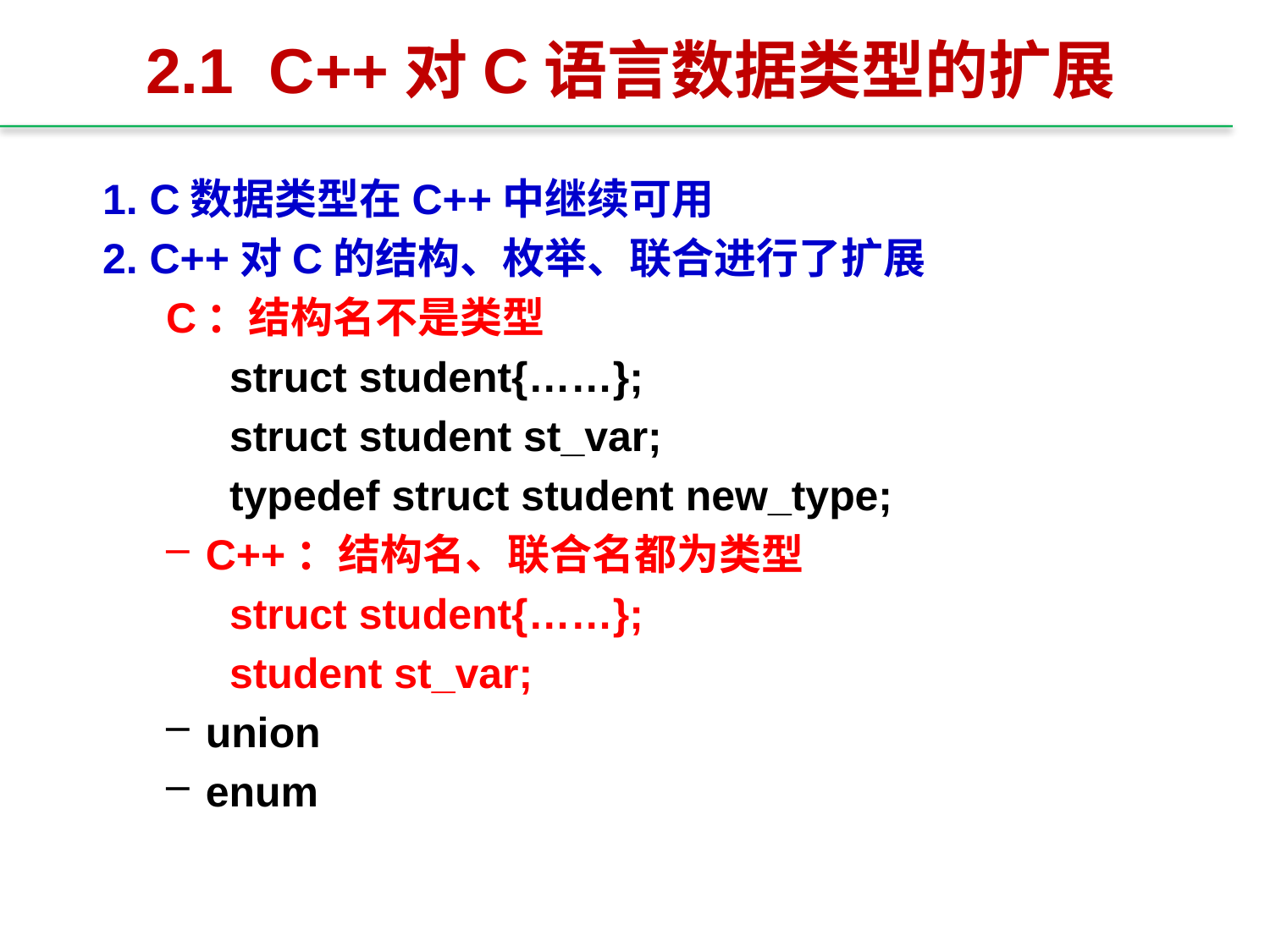

# 2.1  C++对C语言数据类型的扩展
1. C数据类型在C++中继续可用
2. C++对C的结构、枚举、联合进行了扩展
C：结构名不是类型
struct student{……};
struct student st_var;
typedef struct student new_type;
C++：结构名、联合名都为类型
struct student{……};
student st_var;
union
enum